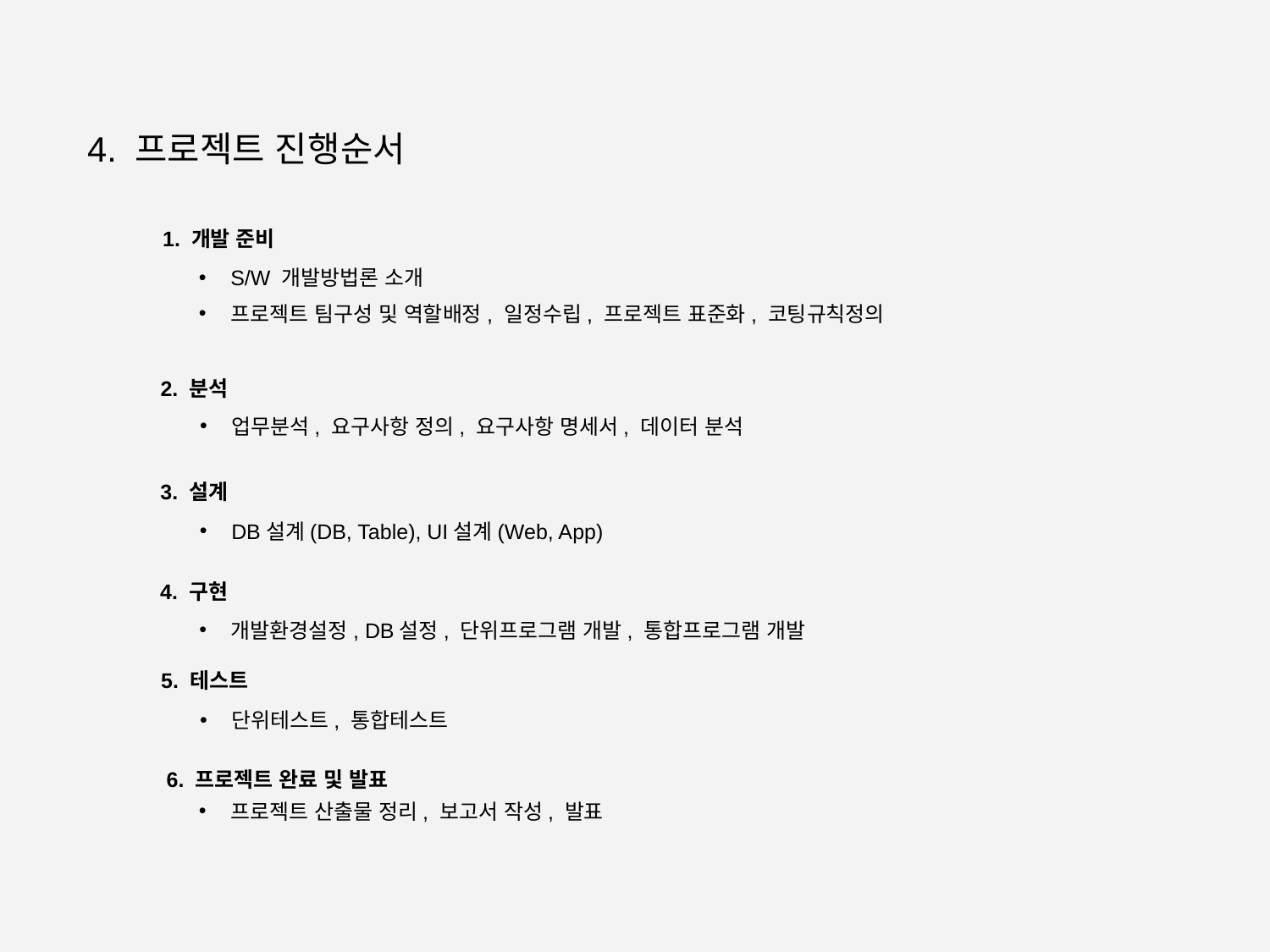

4. 프로젝트 진행순서
1. 개발 준비
S/W 개발방법론 소개
프로젝트 팀구성 및 역할배정, 일정수립, 프로젝트 표준화, 코팅규칙정의
2. 분석
업무분석, 요구사항 정의, 요구사항 명세서, 데이터 분석
3. 설계
DB설계(DB, Table), UI설계(Web, App)
4. 구현
개발환경설정, DB설정, 단위프로그램 개발, 통합프로그램 개발
5. 테스트
단위테스트, 통합테스트
6. 프로젝트 완료 및 발표
프로젝트 산출물 정리, 보고서 작성, 발표